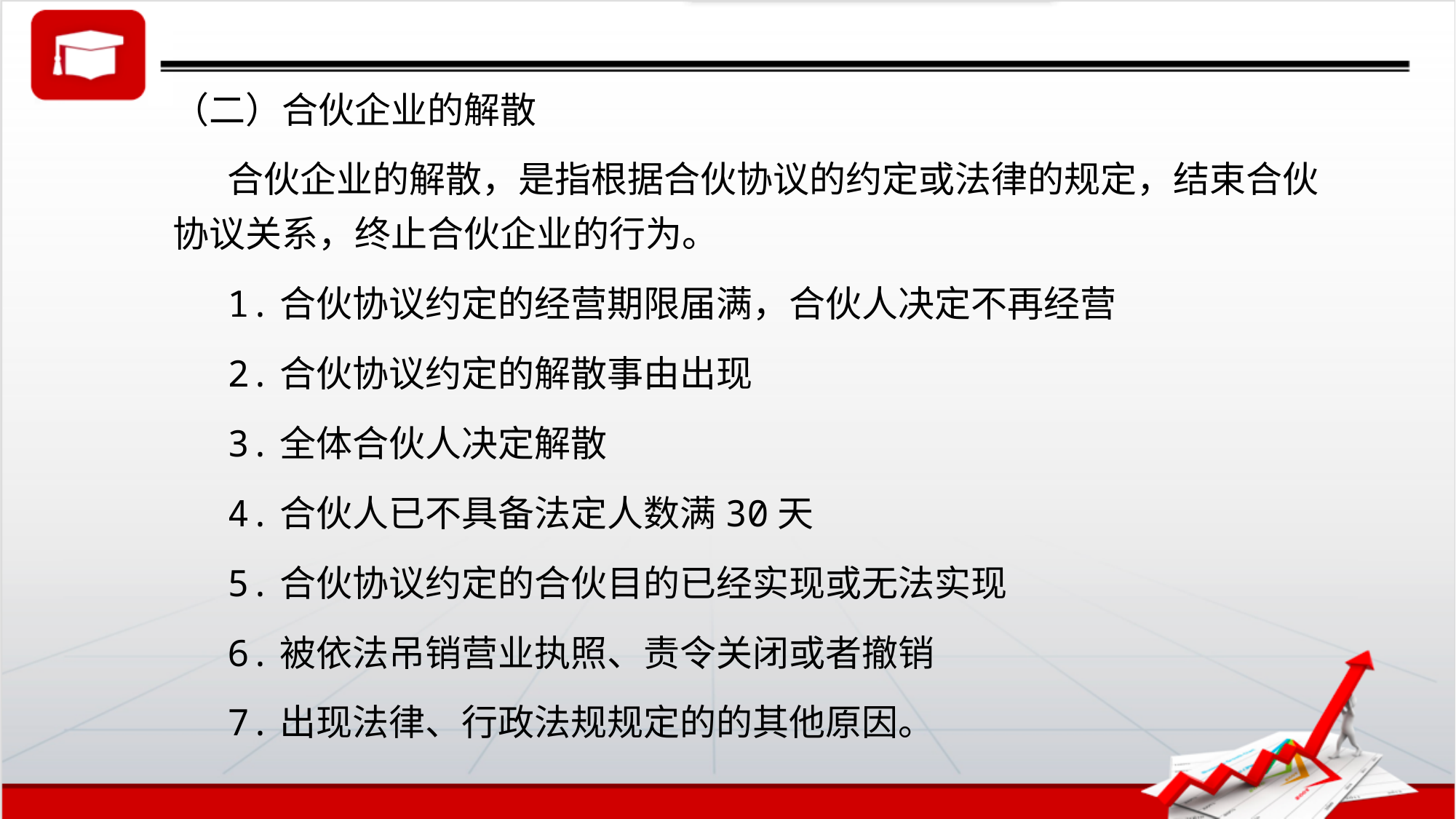

（二）合伙企业的解散
合伙企业的解散，是指根据合伙协议的约定或法律的规定，结束合伙协议关系，终止合伙企业的行为。
1.合伙协议约定的经营期限届满，合伙人决定不再经营
2.合伙协议约定的解散事由出现
3.全体合伙人决定解散
4.合伙人已不具备法定人数满30天
5.合伙协议约定的合伙目的已经实现或无法实现
6.被依法吊销营业执照、责令关闭或者撤销
7.出现法律、行政法规规定的的其他原因。